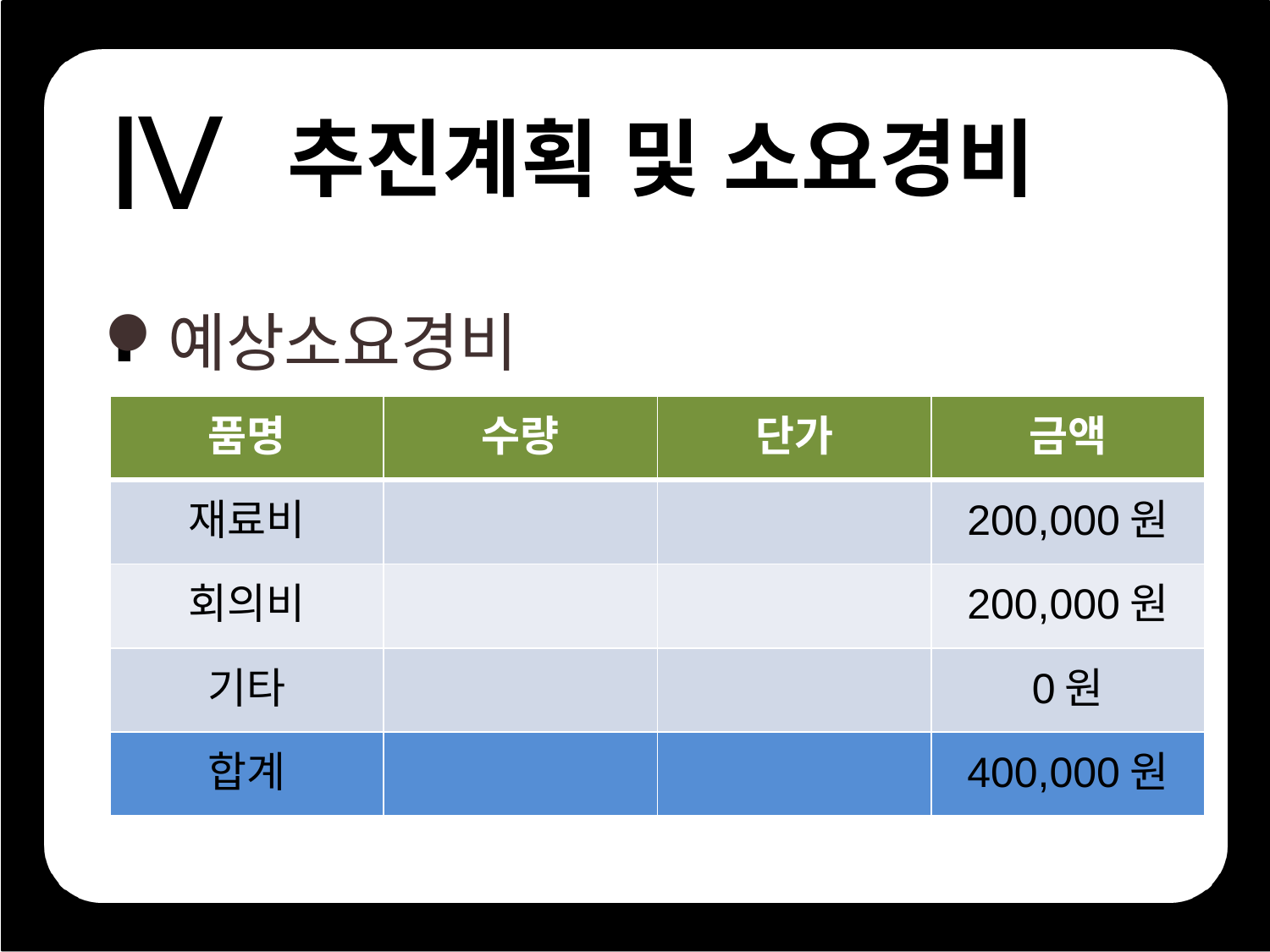

Ⅳ.
추진계획 및 소요경비
예상소요경비
| 품명 | 수량 | 단가 | 금액 |
| --- | --- | --- | --- |
| 재료비 |  |  | 200,000원 |
| 회의비 |  |  | 200,000원 |
| 기타 |  |  | 0원 |
| 합계 |  |  | 400,000원 |